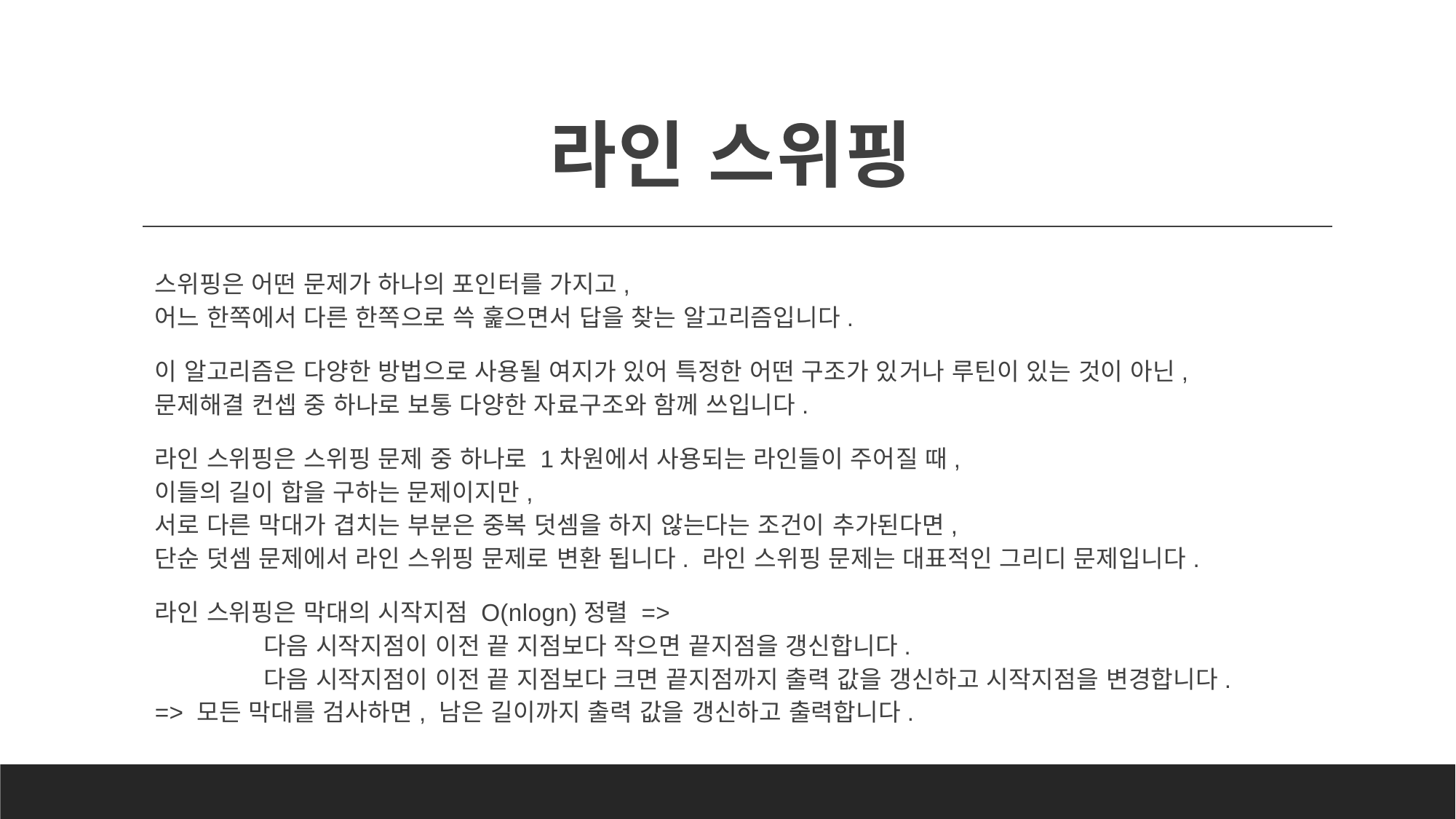

# 라인 스위핑
스위핑은 어떤 문제가 하나의 포인터를 가지고,
어느 한쪽에서 다른 한쪽으로 쓱 훑으면서 답을 찾는 알고리즘입니다.
이 알고리즘은 다양한 방법으로 사용될 여지가 있어 특정한 어떤 구조가 있거나 루틴이 있는 것이 아닌,
문제해결 컨셉 중 하나로 보통 다양한 자료구조와 함께 쓰입니다.
라인 스위핑은 스위핑 문제 중 하나로 1차원에서 사용되는 라인들이 주어질 때,
이들의 길이 합을 구하는 문제이지만,
서로 다른 막대가 겹치는 부분은 중복 덧셈을 하지 않는다는 조건이 추가된다면,
단순 덧셈 문제에서 라인 스위핑 문제로 변환 됩니다. 라인 스위핑 문제는 대표적인 그리디 문제입니다.
라인 스위핑은 막대의 시작지점 O(nlogn)정렬 =>
	다음 시작지점이 이전 끝 지점보다 작으면 끝지점을 갱신합니다.
	다음 시작지점이 이전 끝 지점보다 크면 끝지점까지 출력 값을 갱신하고 시작지점을 변경합니다.
=> 모든 막대를 검사하면, 남은 길이까지 출력 값을 갱신하고 출력합니다.